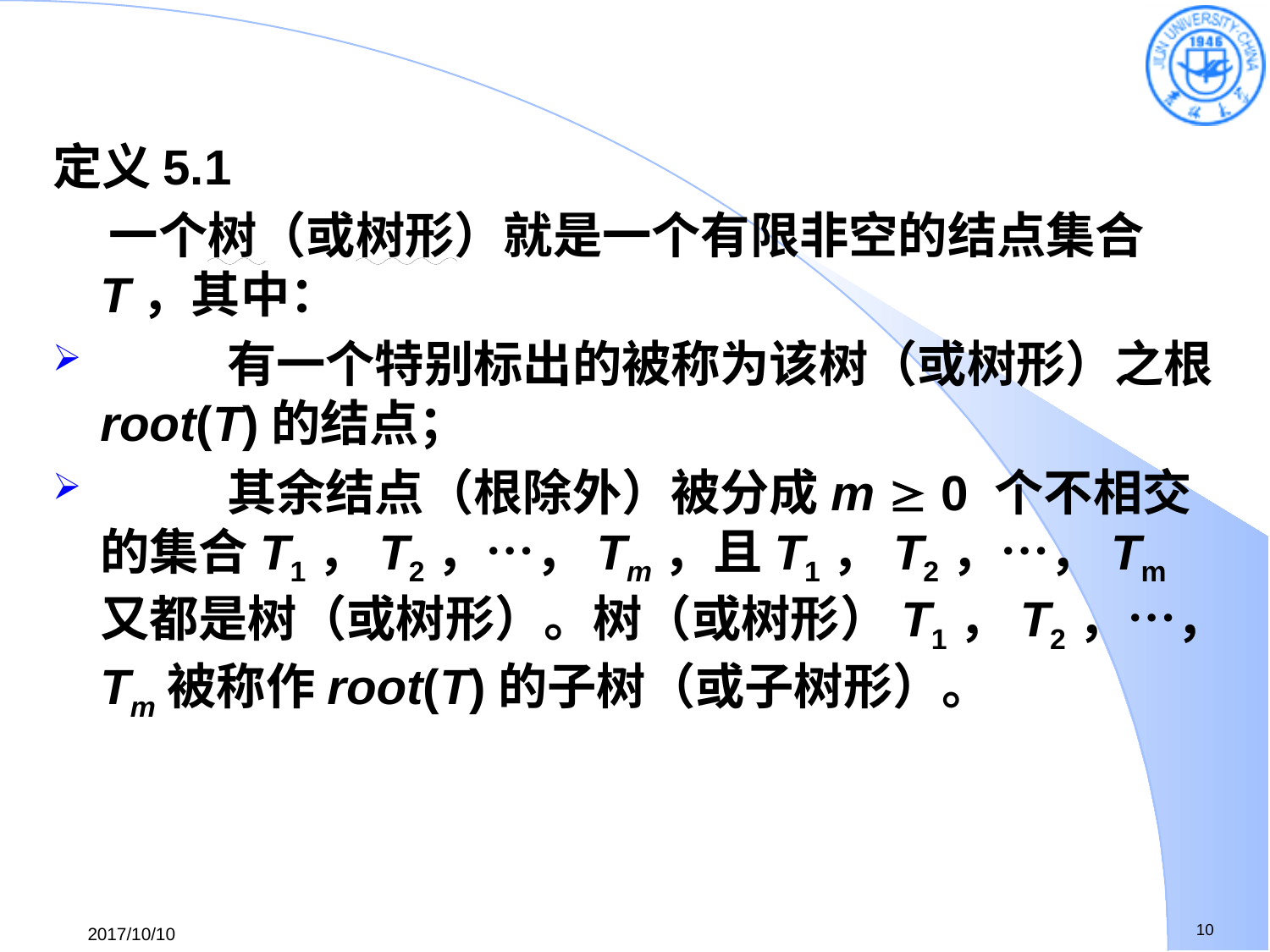

定义5.1
    一个树（或树形）就是一个有限非空的结点集合T，其中：
	有一个特别标出的被称为该树（或树形）之根root(T)的结点；
	其余结点（根除外）被分成m ≥ 0 个不相交的集合T1，T2，…，Tm，且T1，T2，…，Tm又都是树（或树形）。树（或树形）T1，T2，…，Tm被称作root(T)的子树（或子树形）。